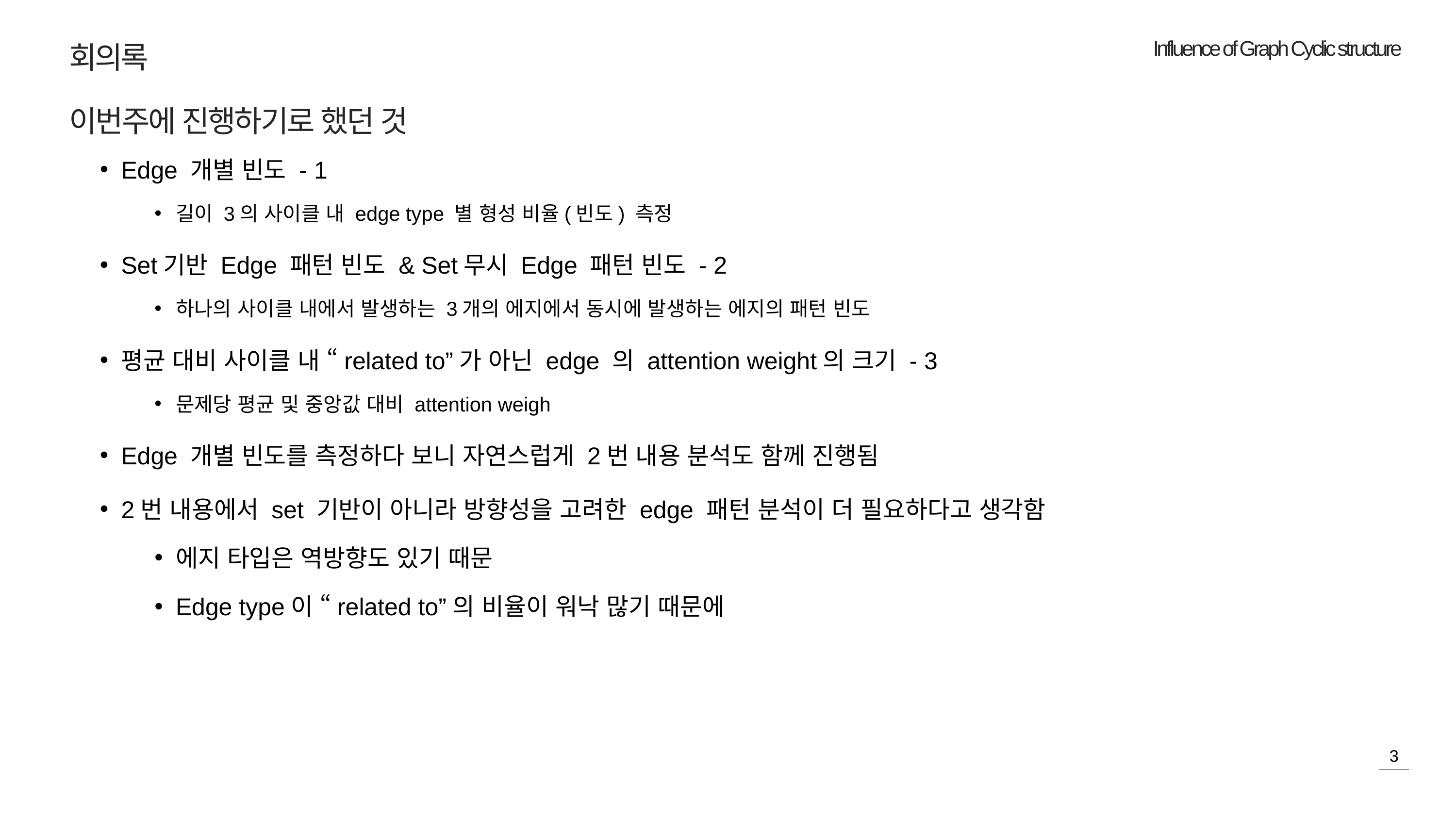

회의록
이번주에 진행하기로 했던 것
Edge 개별 빈도 - 1
길이 3의 사이클 내 edge type 별 형성 비율(빈도) 측정
Set기반 Edge 패턴 빈도 & Set무시 Edge 패턴 빈도 - 2
하나의 사이클 내에서 발생하는 3개의 에지에서 동시에 발생하는 에지의 패턴 빈도
평균 대비 사이클 내 “related to”가 아닌 edge 의 attention weight의 크기 - 3
문제당 평균 및 중앙값 대비 attention weigh
Edge 개별 빈도를 측정하다 보니 자연스럽게 2번 내용 분석도 함께 진행됨
2번 내용에서 set 기반이 아니라 방향성을 고려한 edge 패턴 분석이 더 필요하다고 생각함
에지 타입은 역방향도 있기 때문
Edge type이 “related to”의 비율이 워낙 많기 때문에